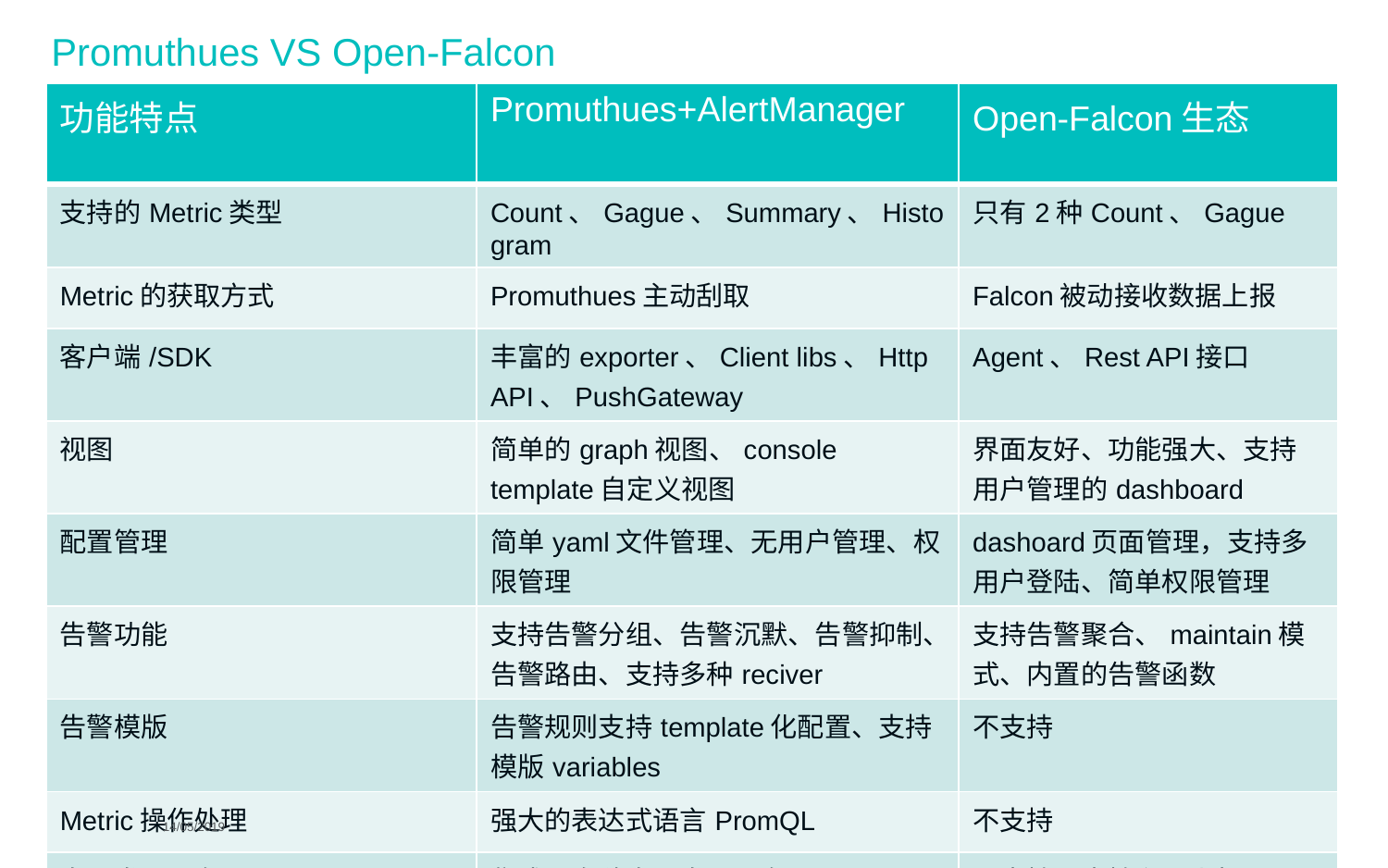

# Promuthues VS Open-Falcon
| 功能特点 | Promuthues+AlertManager | Open-Falcon生态 |
| --- | --- | --- |
| 支持的Metric类型 | Count、Gague、Summary、Histogram | 只有2种Count、Gague |
| Metric的获取方式 | Promuthues主动刮取 | Falcon被动接收数据上报 |
| 客户端/SDK | 丰富的exporter、Client libs、Http API、PushGateway | Agent、Rest API接口 |
| 视图 | 简单的graph视图、console template自定义视图 | 界面友好、功能强大、支持用户管理的dashboard |
| 配置管理 | 简单yaml文件管理、无用户管理、权限管理 | dashoard页面管理，支持多用户登陆、简单权限管理 |
| 告警功能 | 支持告警分组、告警沉默、告警抑制、告警路由、支持多种reciver | 支持告警聚合、maintain模式、内置的告警函数 |
| 告警模版 | 告警规则支持template化配置、支持模版variables | 不支持 |
| Metric操作处理 | 强大的表达式语言PromQL | 不支持 |
| 自动发现服务 | 集成了多种自动发现服务 | 不支持，支持主动上报 |
14/05/2019

3